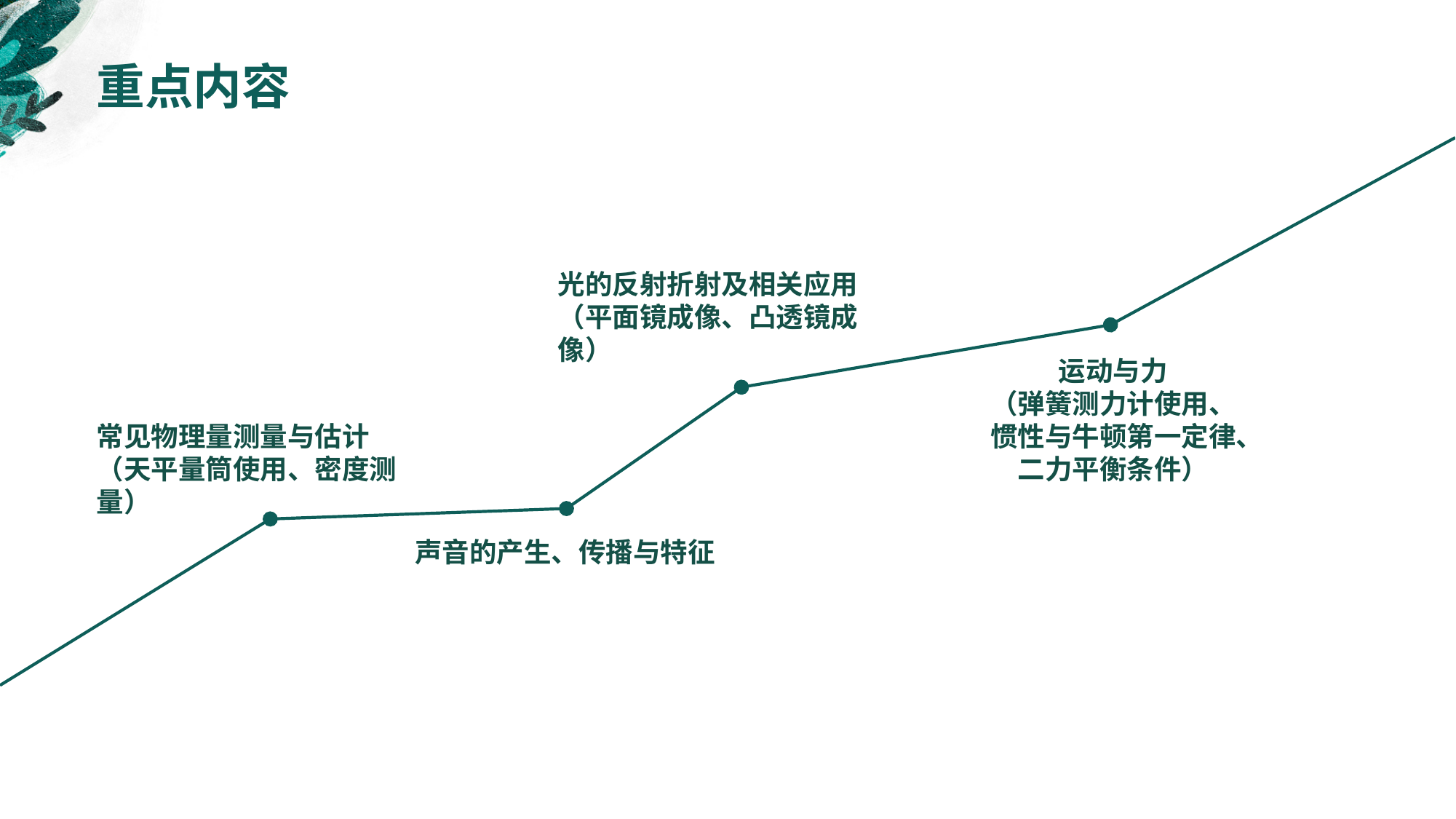

重点内容
光的反射折射及相关应用（平面镜成像、凸透镜成像）
常见物理量测量与估计
（天平量筒使用、密度测量）
运动与力
（弹簧测力计使用、惯性与牛顿第一定律、二力平衡条件）
声音的产生、传播与特征